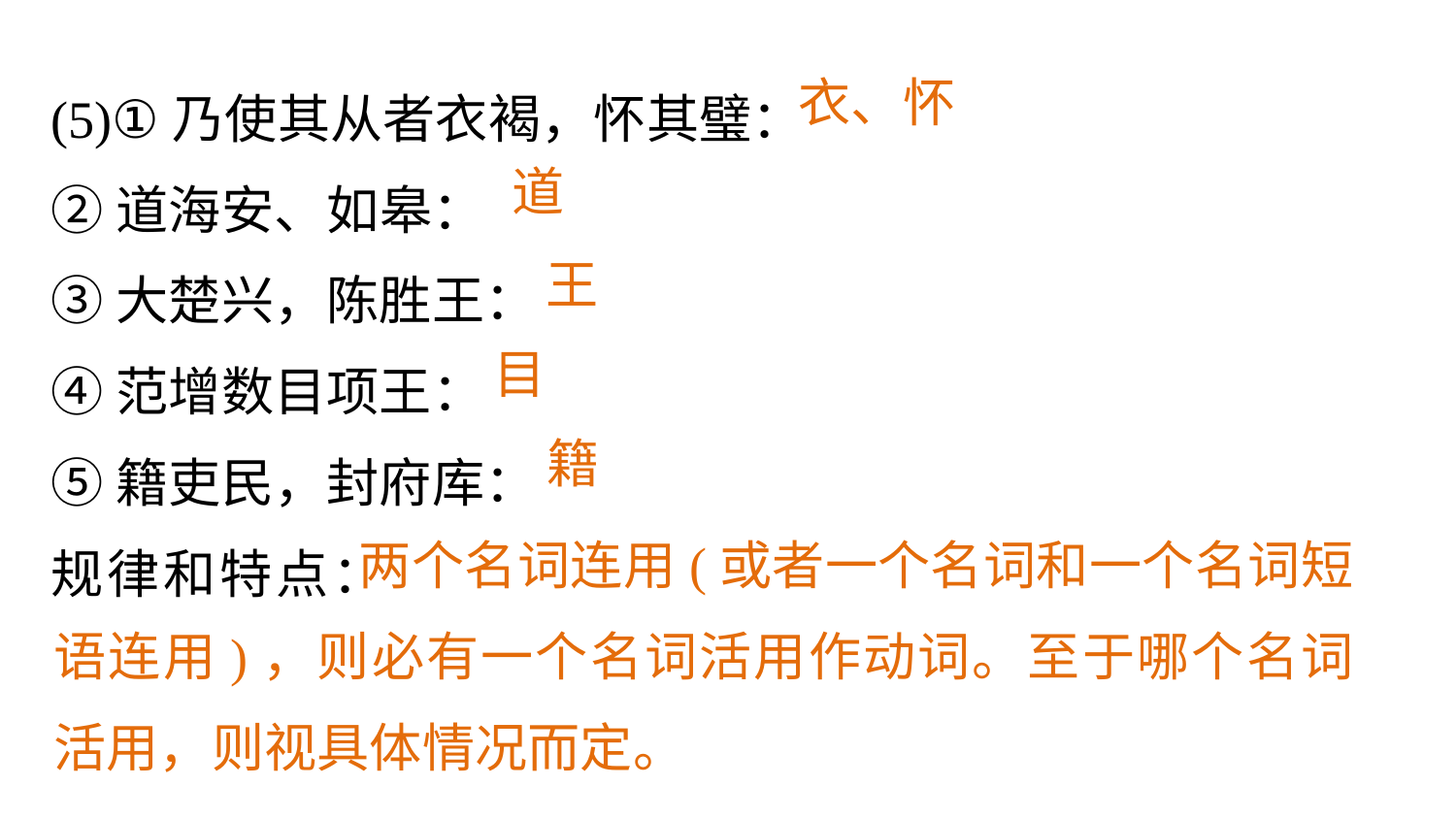

(5)①乃使其从者衣褐，怀其璧：
②道海安、如皋：
③大楚兴，陈胜王：
④范增数目项王：
⑤籍吏民，封府库：
规律和特点：
衣、怀
道
王
目
籍
                        两个名词连用(或者一个名词和一个名词短语连用)，则必有一个名词活用作动词。至于哪个名词活用，则视具体情况而定。